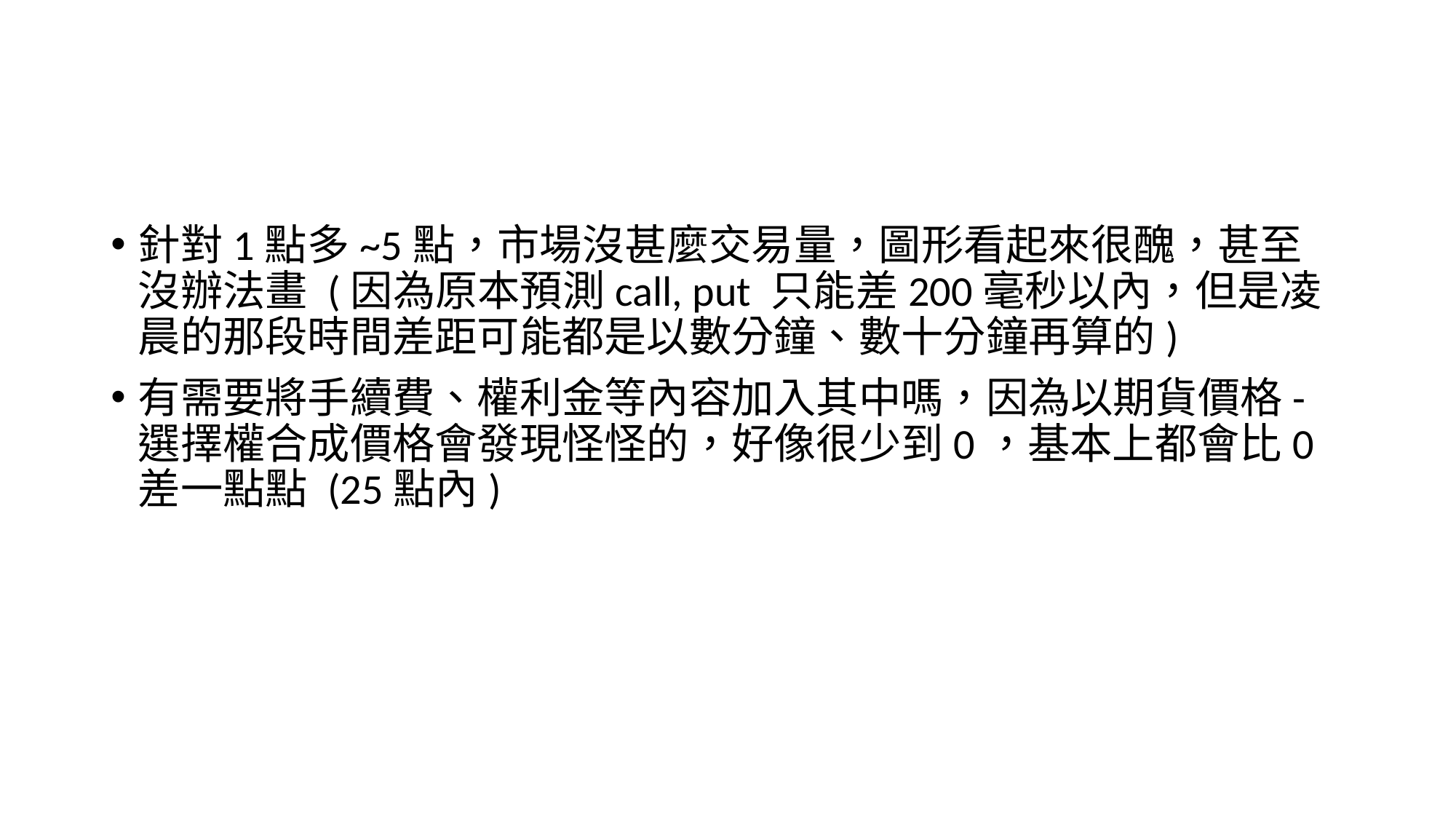

#
針對1點多~5點，市場沒甚麼交易量，圖形看起來很醜，甚至沒辦法畫 (因為原本預測call, put 只能差200毫秒以內，但是凌晨的那段時間差距可能都是以數分鐘、數十分鐘再算的)
有需要將手續費、權利金等內容加入其中嗎，因為以期貨價格-選擇權合成價格會發現怪怪的，好像很少到0，基本上都會比0差一點點 (25點內)